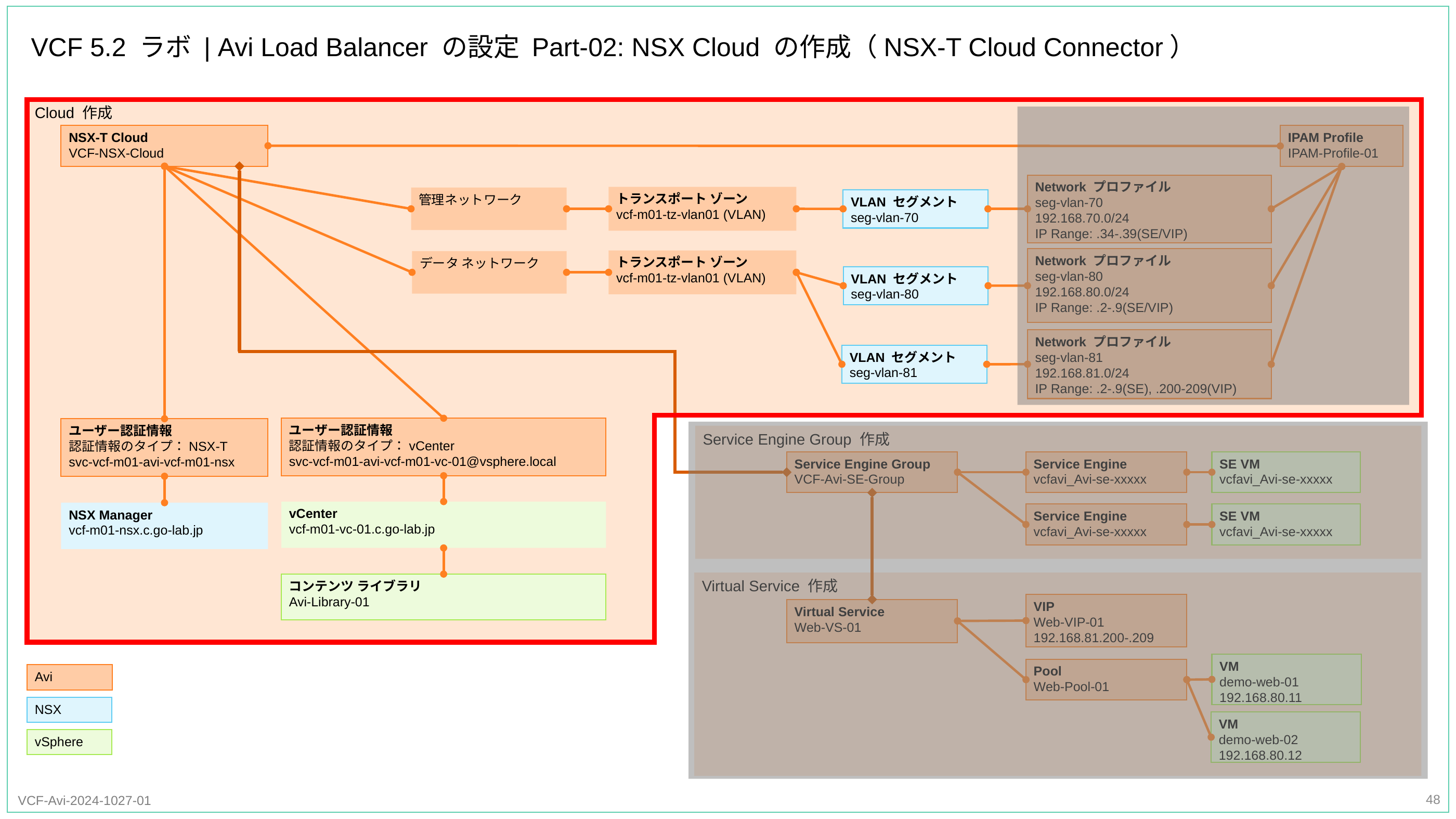

# VCF 5.2 ラボ | Avi Load Balancer の設定 Part-02: NSX Cloud の作成（NSX-T Cloud Connector）

48